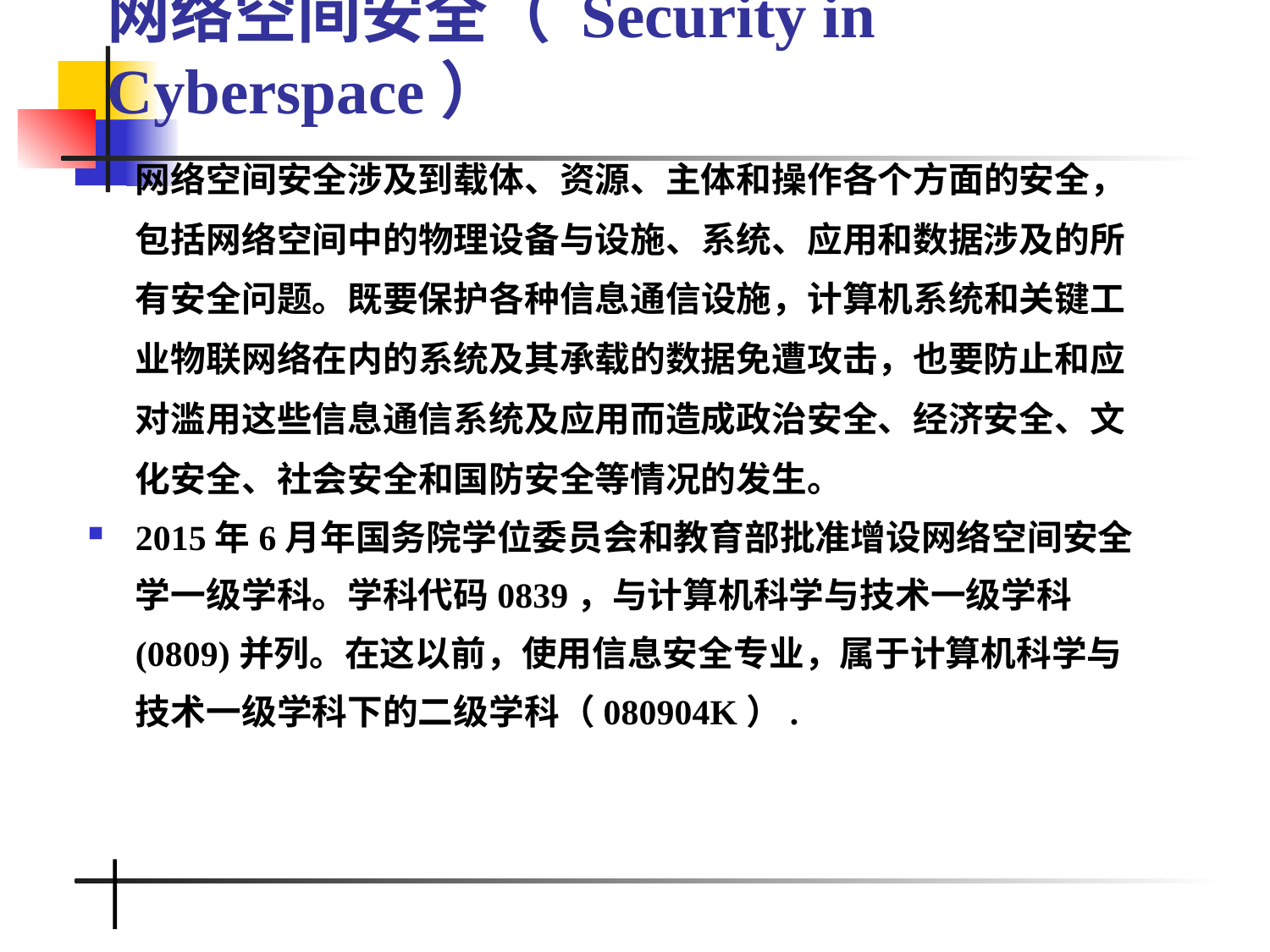

# 网络空间安全（ Security in Cyberspace）
网络空间安全涉及到载体、资源、主体和操作各个方面的安全，包括网络空间中的物理设备与设施、系统、应用和数据涉及的所有安全问题。既要保护各种信息通信设施，计算机系统和关键工业物联网络在内的系统及其承载的数据免遭攻击，也要防止和应对滥用这些信息通信系统及应用而造成政治安全、经济安全、文化安全、社会安全和国防安全等情况的发生。
2015年6月年国务院学位委员会和教育部批准增设网络空间安全学一级学科。学科代码0839，与计算机科学与技术一级学科(0809)并列。在这以前，使用信息安全专业，属于计算机科学与技术一级学科下的二级学科（080904K）.